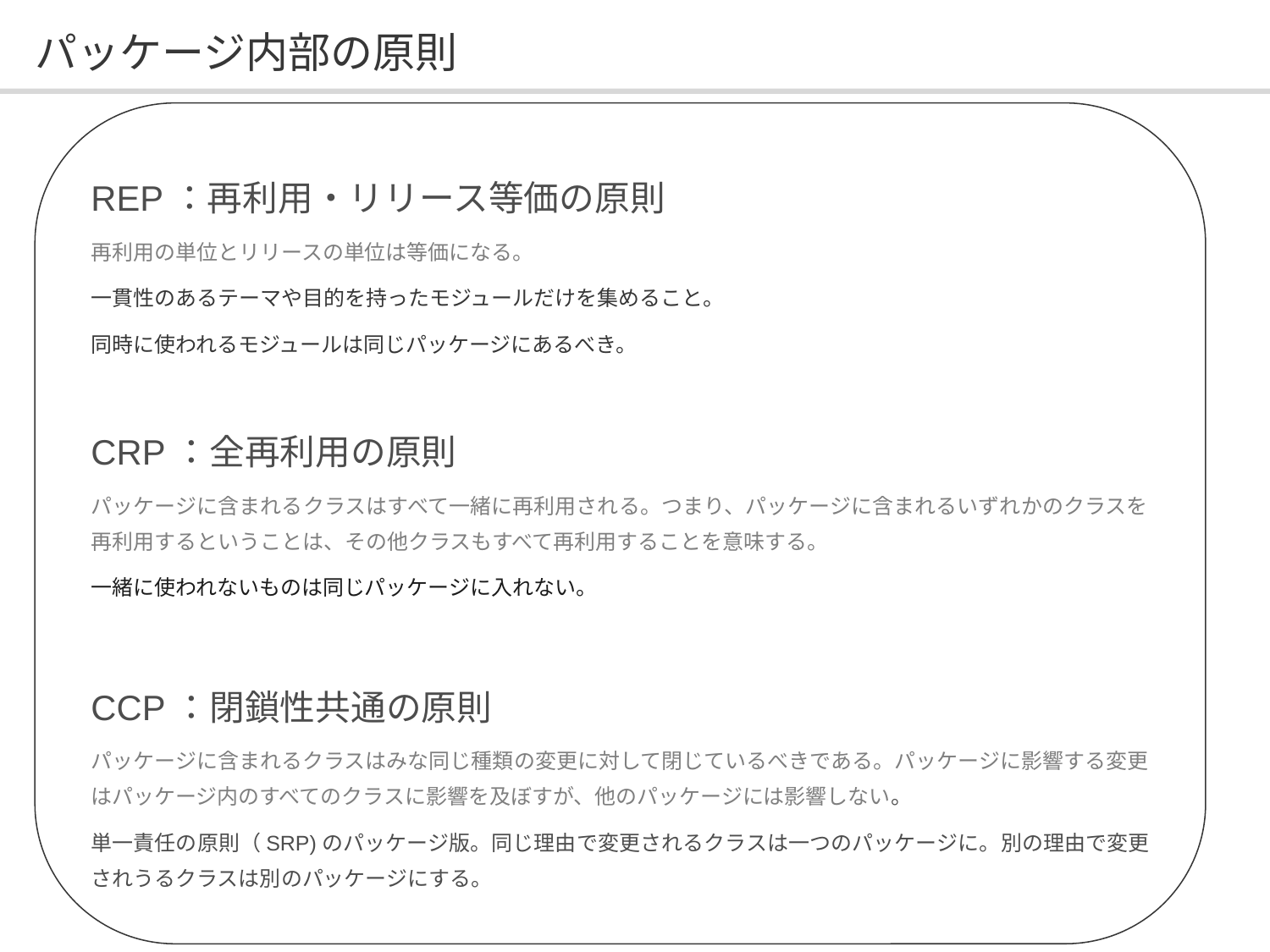

# パッケージ内部の原則
REP：再利用・リリース等価の原則
再利用の単位とリリースの単位は等価になる。
一貫性のあるテーマや目的を持ったモジュールだけを集めること。
同時に使われるモジュールは同じパッケージにあるべき。

CRP：全再利用の原則
パッケージに含まれるクラスはすべて一緒に再利用される。つまり、パッケージに含まれるいずれかのクラスを再利用するということは、その他クラスもすべて再利用することを意味する。
一緒に使われないものは同じパッケージに入れない。

CCP：閉鎖性共通の原則
パッケージに含まれるクラスはみな同じ種類の変更に対して閉じているべきである。パッケージに影響する変更はパッケージ内のすべてのクラスに影響を及ぼすが、他のパッケージには影響しない。
単一責任の原則（SRP)のパッケージ版。同じ理由で変更されるクラスは一つのパッケージに。別の理由で変更されうるクラスは別のパッケージにする。